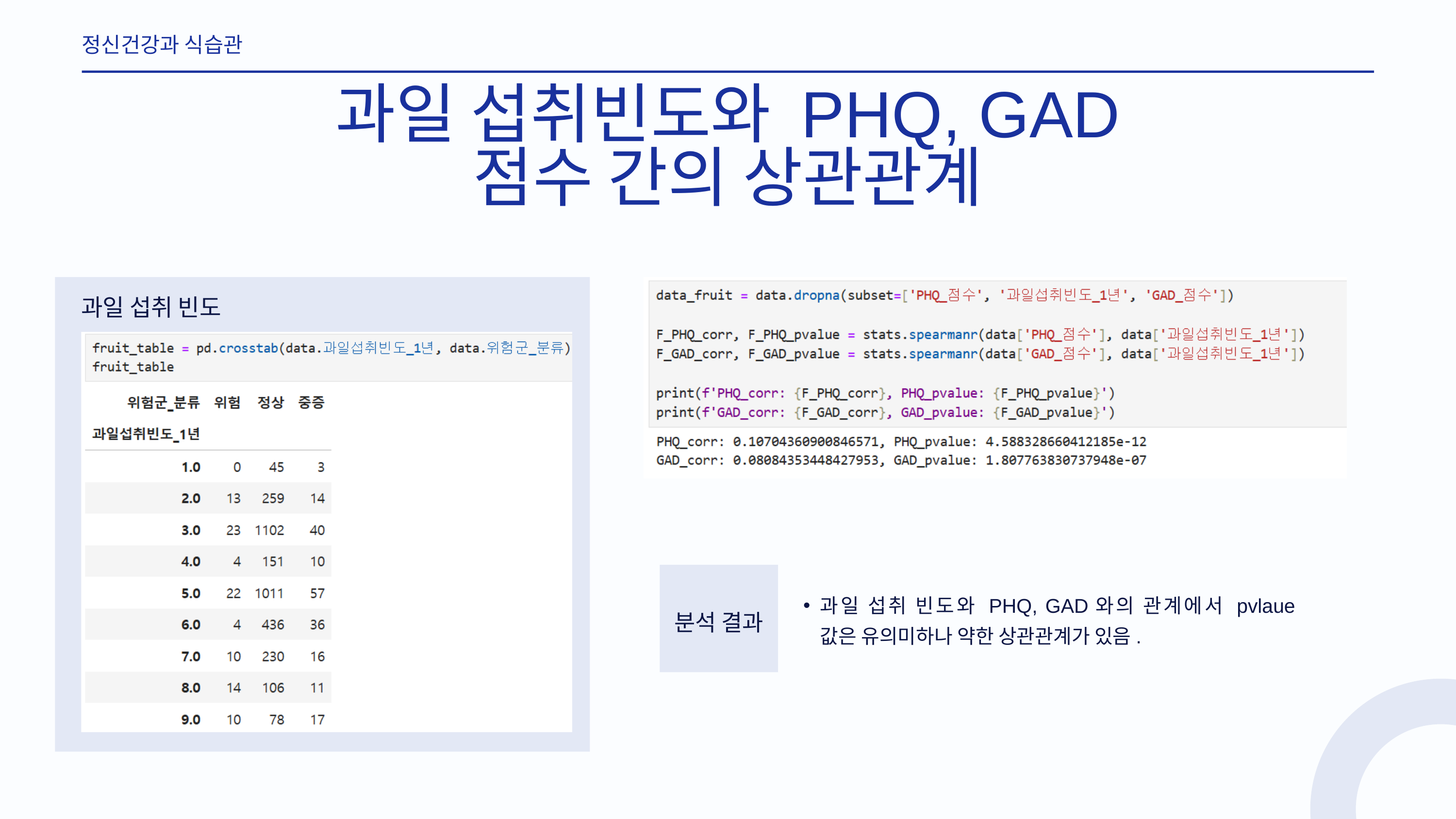

정신건강과 식습관

과일 섭취빈도와 PHQ, GAD 점수 간의 상관관계

과일 섭취 빈도

과일 섭취 빈도와 PHQ, GAD와의 관계에서 pvlaue 값은 유의미하나 약한 상관관계가 있음.
분석 결과